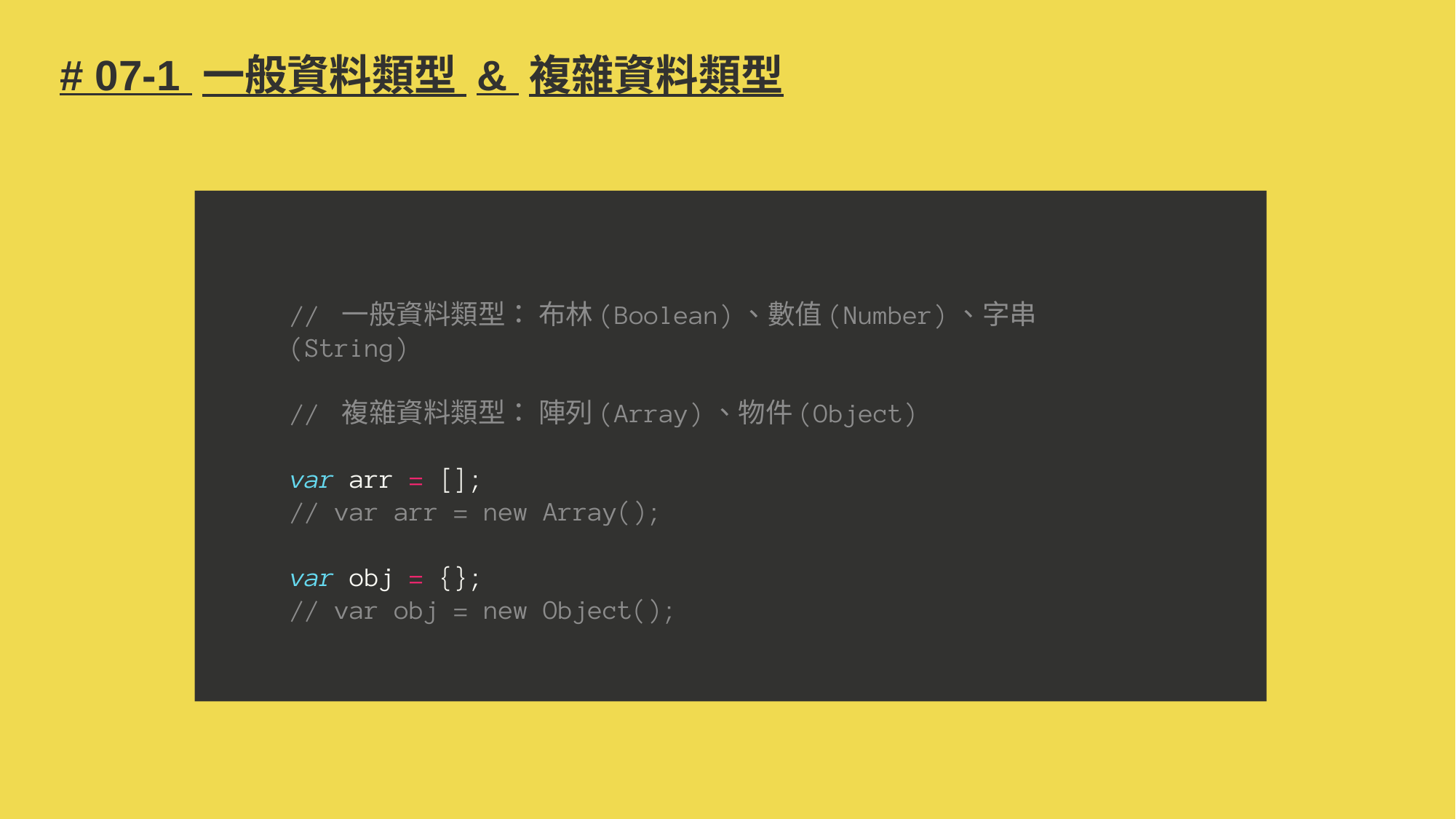

# # 07-1 一般資料類型 & 複雜資料類型

// 一般資料類型： 布林(Boolean)、數值(Number)、字串(String)

// 複雜資料類型： 陣列(Array)、物件(Object)

var arr = [];
// var arr = new Array();

var obj = {};
// var obj = new Object();